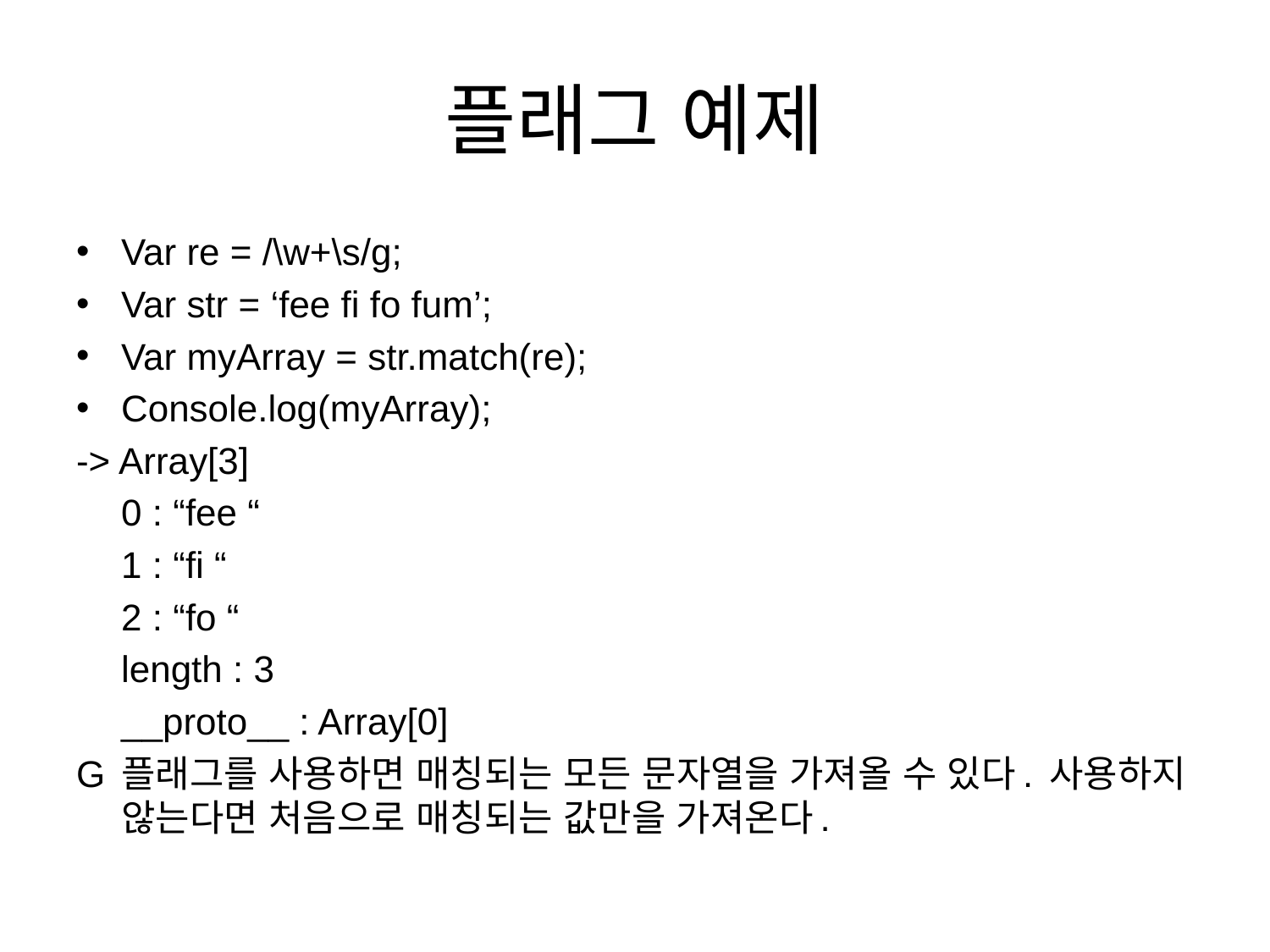

# 플래그 예제
Var re = /\w+\s/g;
Var str = ‘fee fi fo fum’;
Var myArray = str.match(re);
Console.log(myArray);
-> Array[3]
	0 : “fee “
	1 : “fi “
	2 : “fo “
	length : 3
	__proto__ : Array[0]
G 플래그를 사용하면 매칭되는 모든 문자열을 가져올 수 있다. 사용하지 않는다면 처음으로 매칭되는 값만을 가져온다.